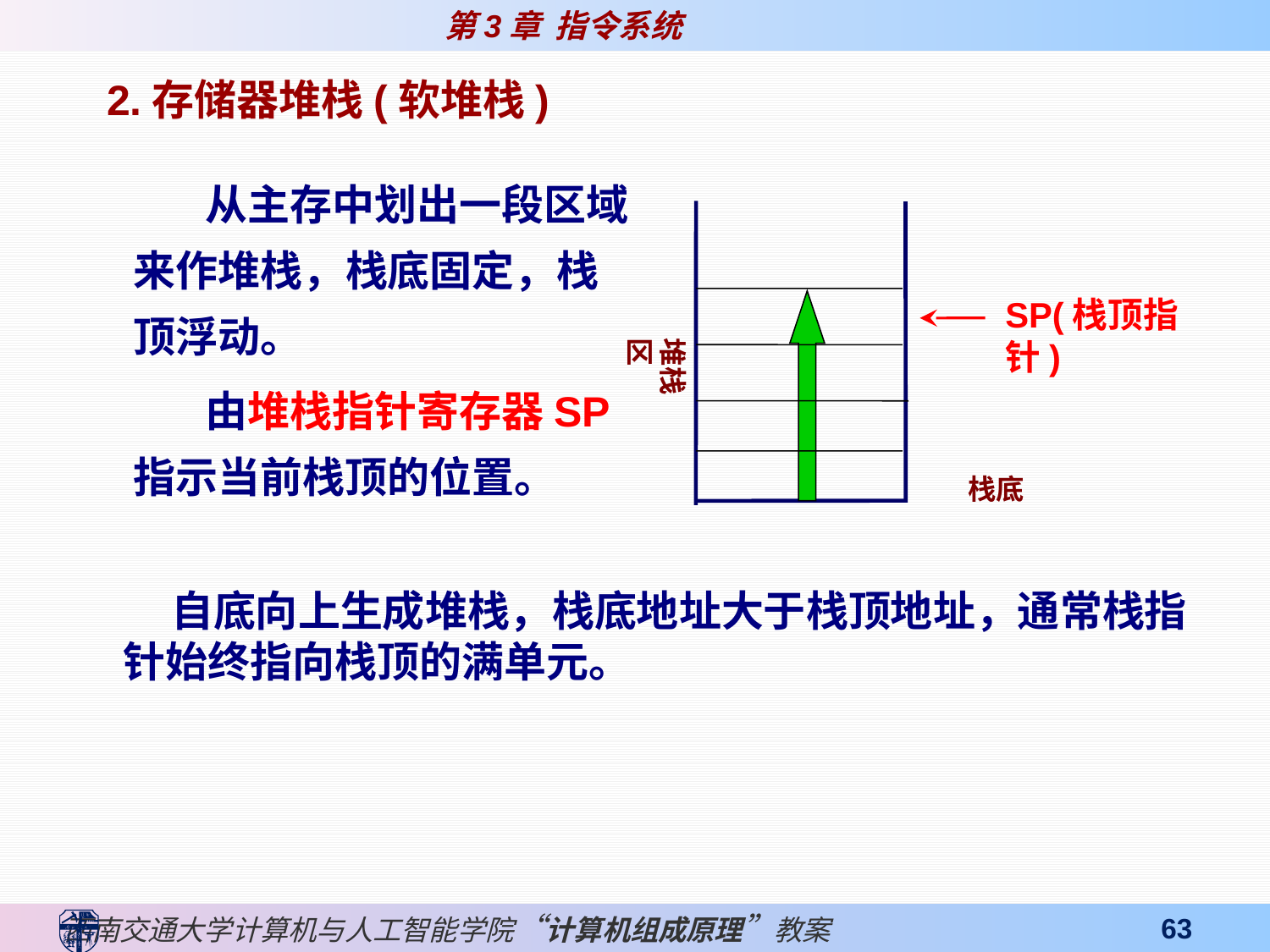

2.存储器堆栈(软堆栈)
  从主存中划出一段区域来作堆栈，栈底固定，栈顶浮动。
  由堆栈指针寄存器SP指示当前栈顶的位置。

SP(栈顶指针)

堆栈区

栈底

    自底向上生成堆栈，栈底地址大于栈顶地址，通常栈指针始终指向栈顶的满单元。